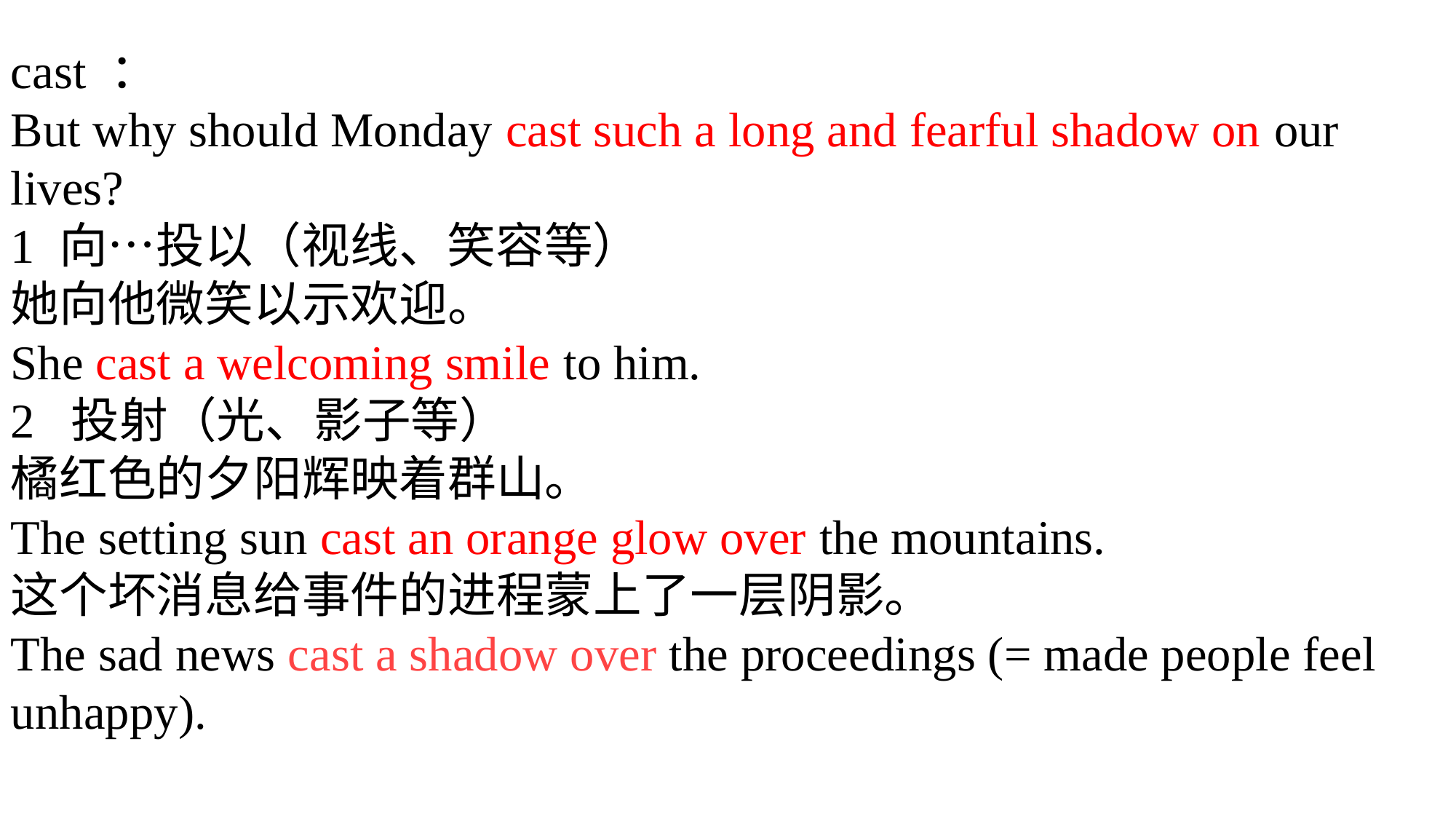

cast ：
But why should Monday cast such a long and fearful shadow on our lives?
1 向…投以（视线、笑容等）
她向他微笑以示欢迎。
She cast a welcoming smile to him.
2  投射（光、影子等）
橘红色的夕阳辉映着群山。
The setting sun cast an orange glow over the mountains.
这个坏消息给事件的进程蒙上了一层阴影。
The sad news cast a shadow over the proceedings (= made people feel unhappy).